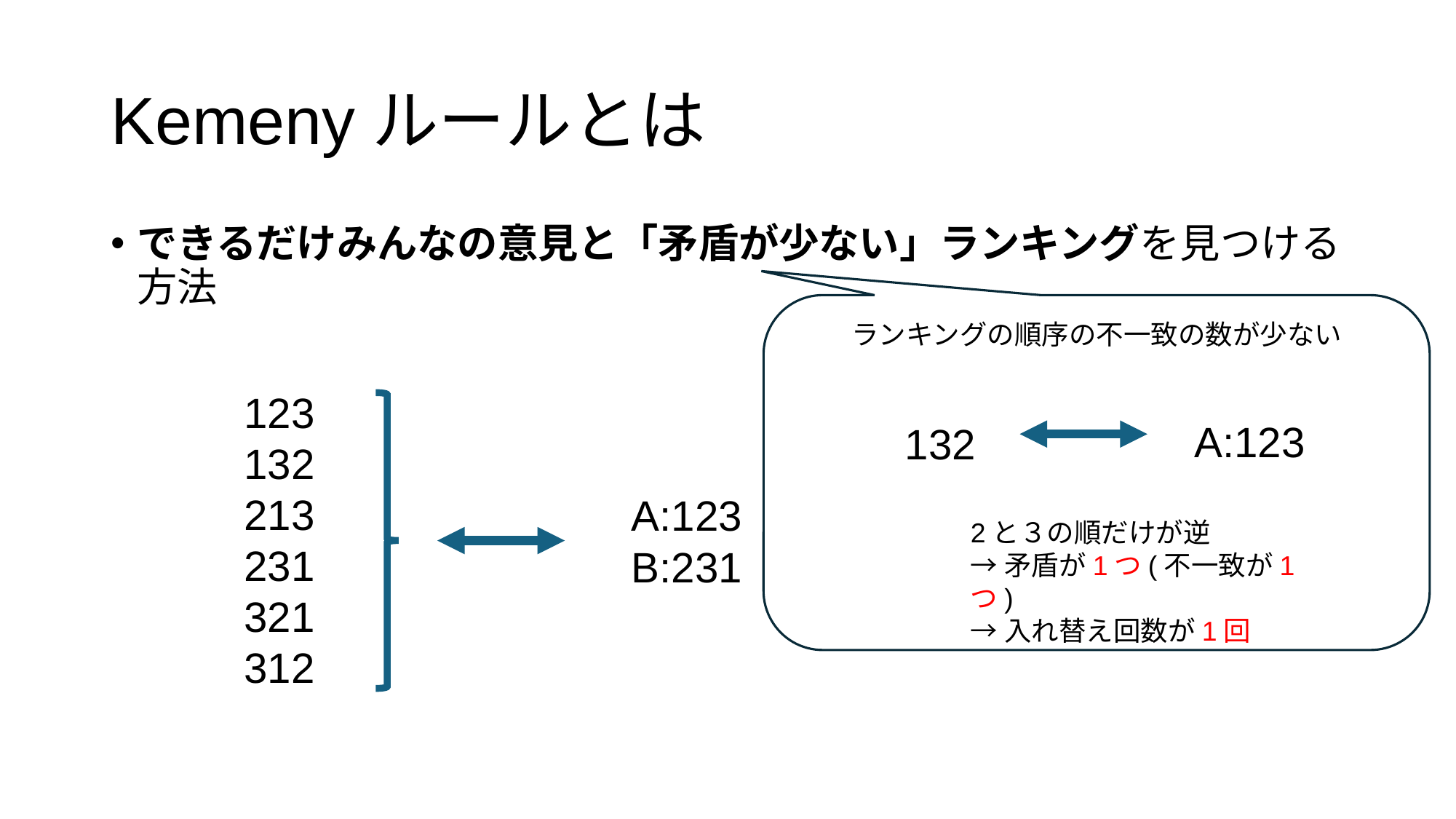

# Kemenyルールとは
できるだけみんなの意見と「矛盾が少ない」ランキングを見つける方法
ランキングの順序の不一致の数が少ない
123
132
213
231
321
312

A:123
132
A:123
B:231
2と３の順だけが逆
→矛盾が1つ(不一致が1つ)
→入れ替え回数が1回